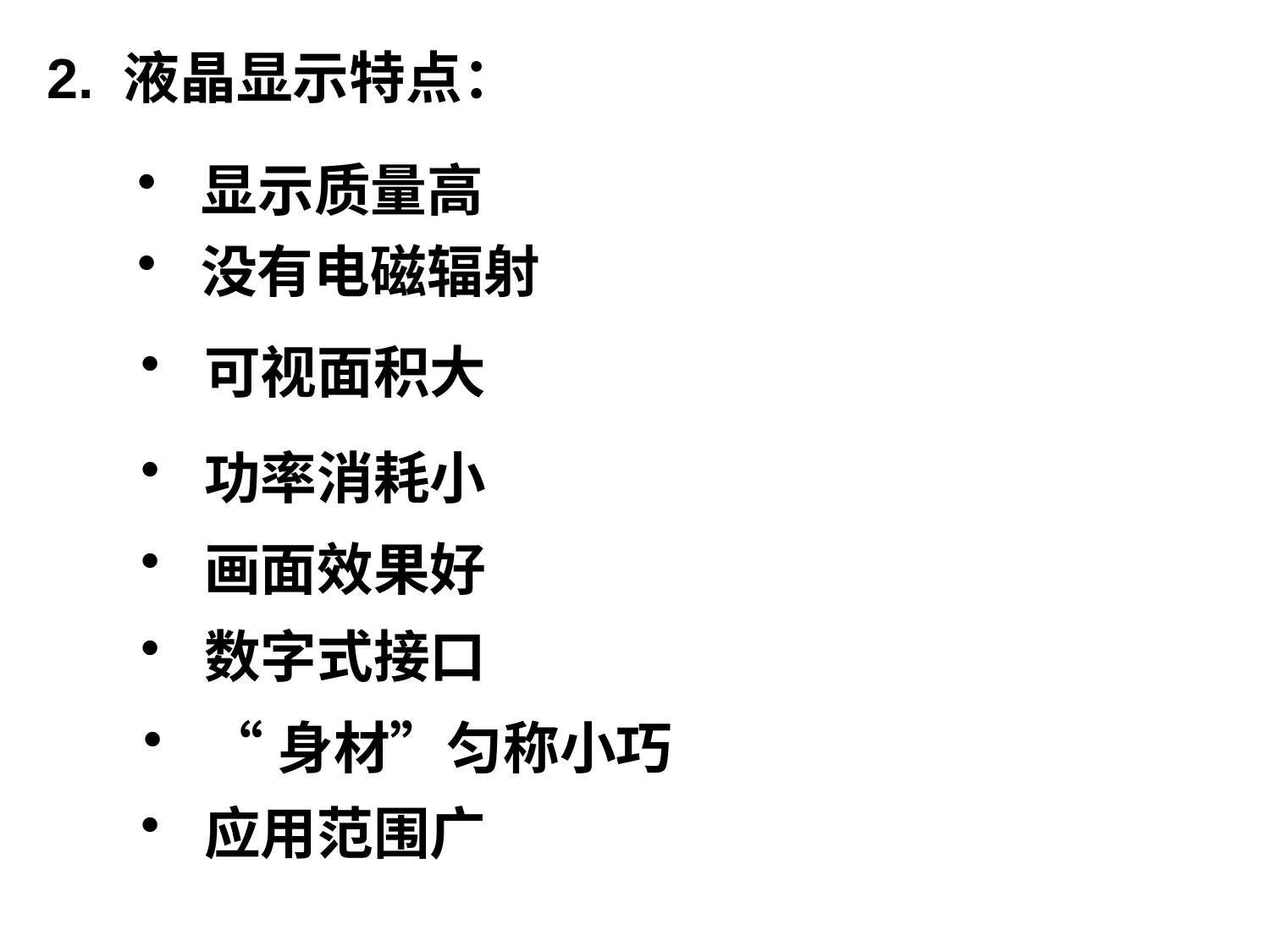

2. 液晶显示特点：
显示质量高
没有电磁辐射
可视面积大
功率消耗小
画面效果好
数字式接口
“身材”匀称小巧
应用范围广
219